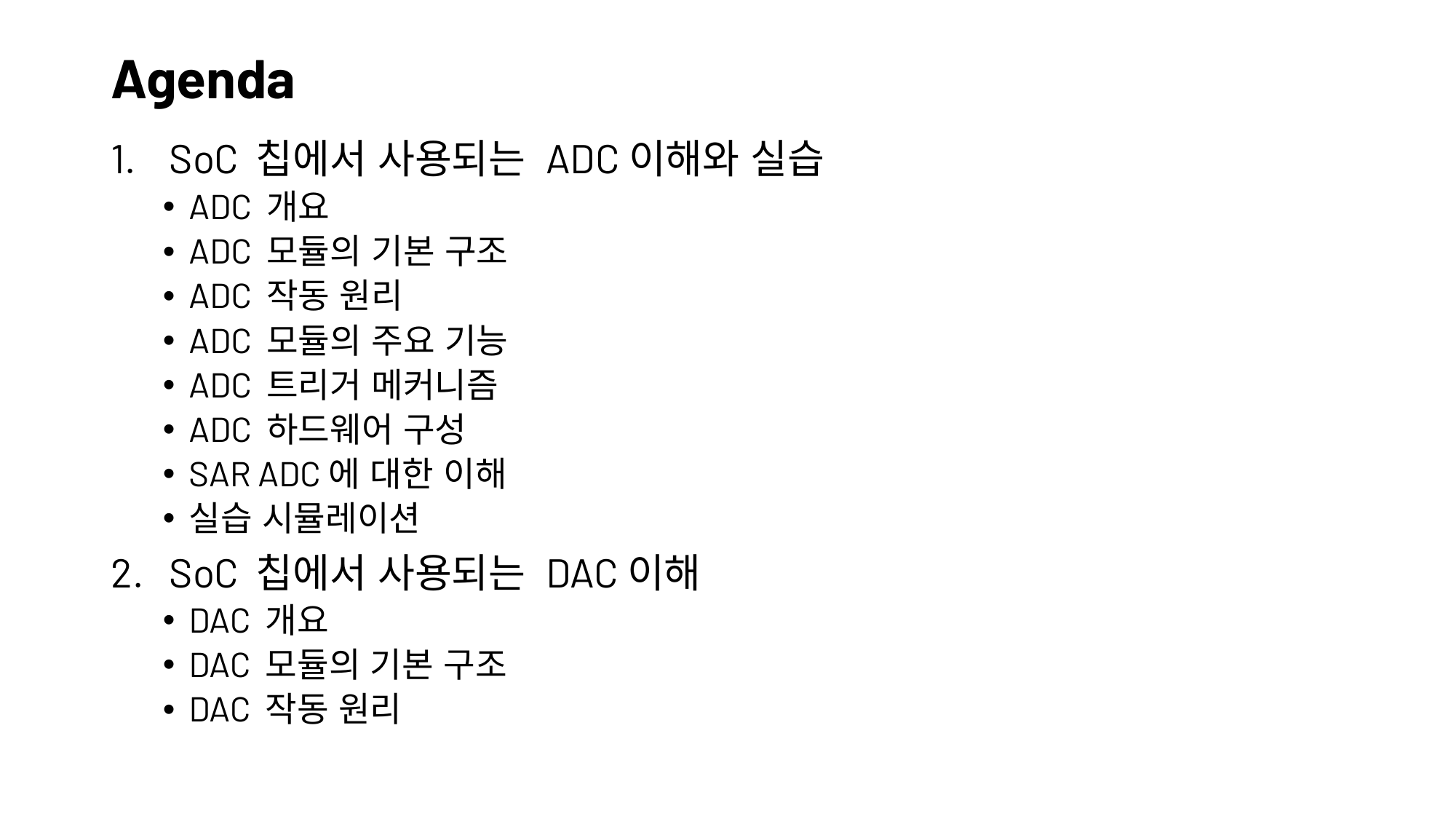

# Agenda
SoC 칩에서 사용되는 ADC이해와 실습
ADC 개요
ADC 모듈의 기본 구조
ADC 작동 원리
ADC 모듈의 주요 기능
ADC 트리거 메커니즘
ADC 하드웨어 구성
SAR ADC에 대한 이해
실습 시뮬레이션
SoC 칩에서 사용되는 DAC이해
DAC 개요
DAC 모듈의 기본 구조
DAC 작동 원리